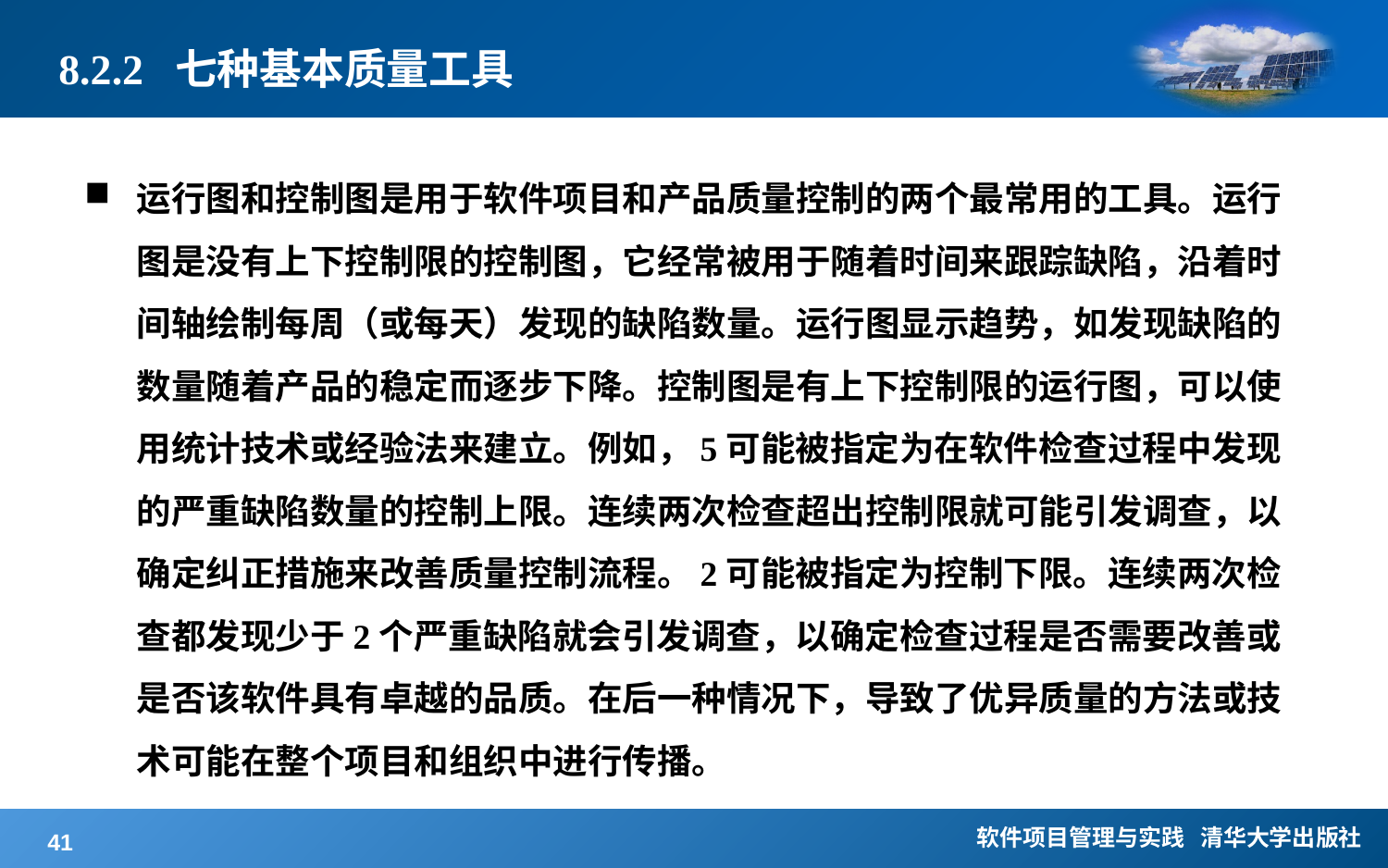

# 8.2.2  七种基本质量工具
运行图和控制图是用于软件项目和产品质量控制的两个最常用的工具。运行图是没有上下控制限的控制图，它经常被用于随着时间来跟踪缺陷，沿着时间轴绘制每周（或每天）发现的缺陷数量。运行图显示趋势，如发现缺陷的数量随着产品的稳定而逐步下降。控制图是有上下控制限的运行图，可以使用统计技术或经验法来建立。例如，5可能被指定为在软件检查过程中发现的严重缺陷数量的控制上限。连续两次检查超出控制限就可能引发调查，以确定纠正措施来改善质量控制流程。2可能被指定为控制下限。连续两次检查都发现少于2个严重缺陷就会引发调查，以确定检查过程是否需要改善或是否该软件具有卓越的品质。在后一种情况下，导致了优异质量的方法或技术可能在整个项目和组织中进行传播。